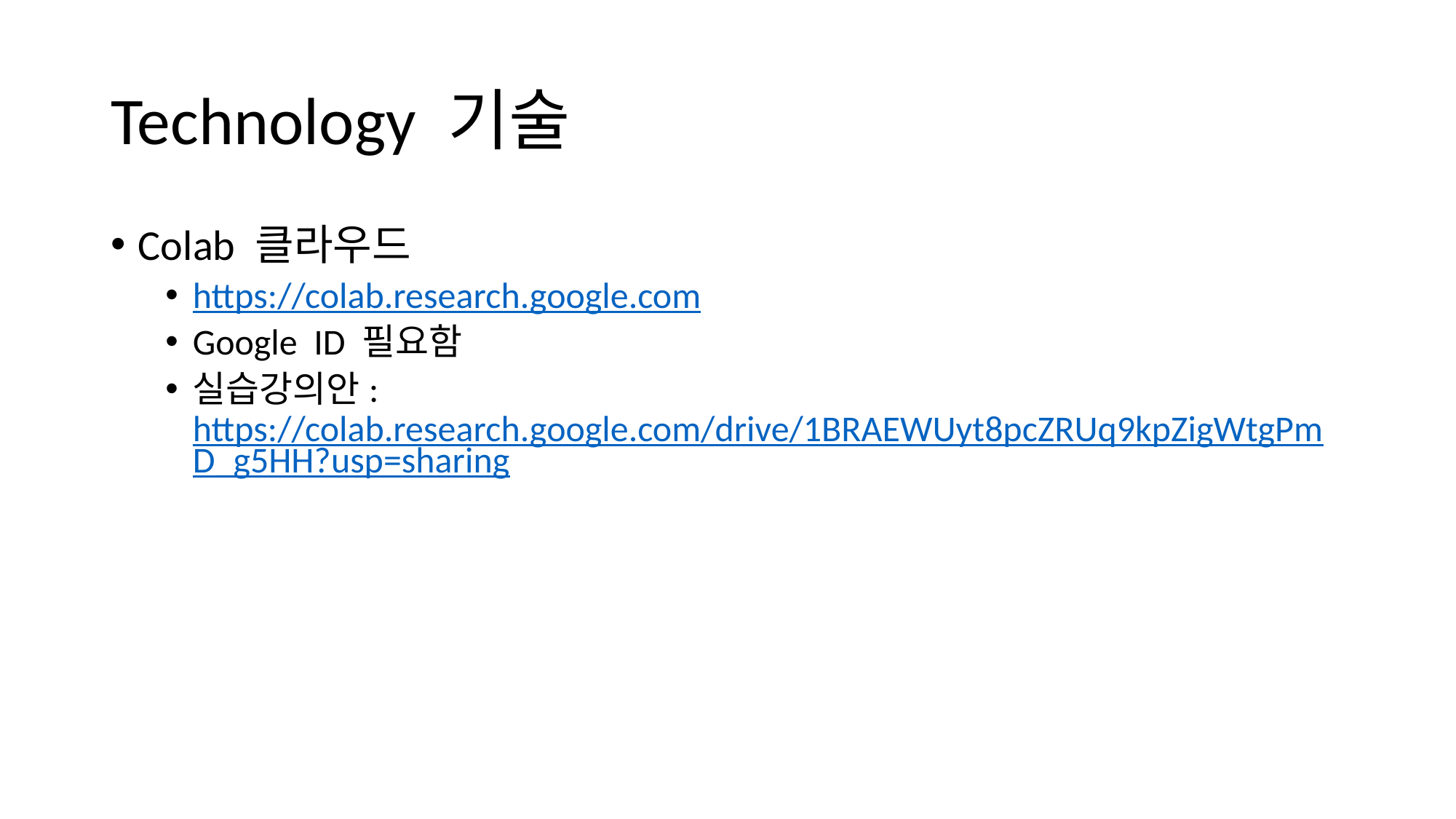

# Technology 기술
Colab 클라우드
https://colab.research.google.com
Google  ID 필요함
실습강의안: https://colab.research.google.com/drive/1BRAEWUyt8pcZRUq9kpZigWtgPmD_g5HH?usp=sharing